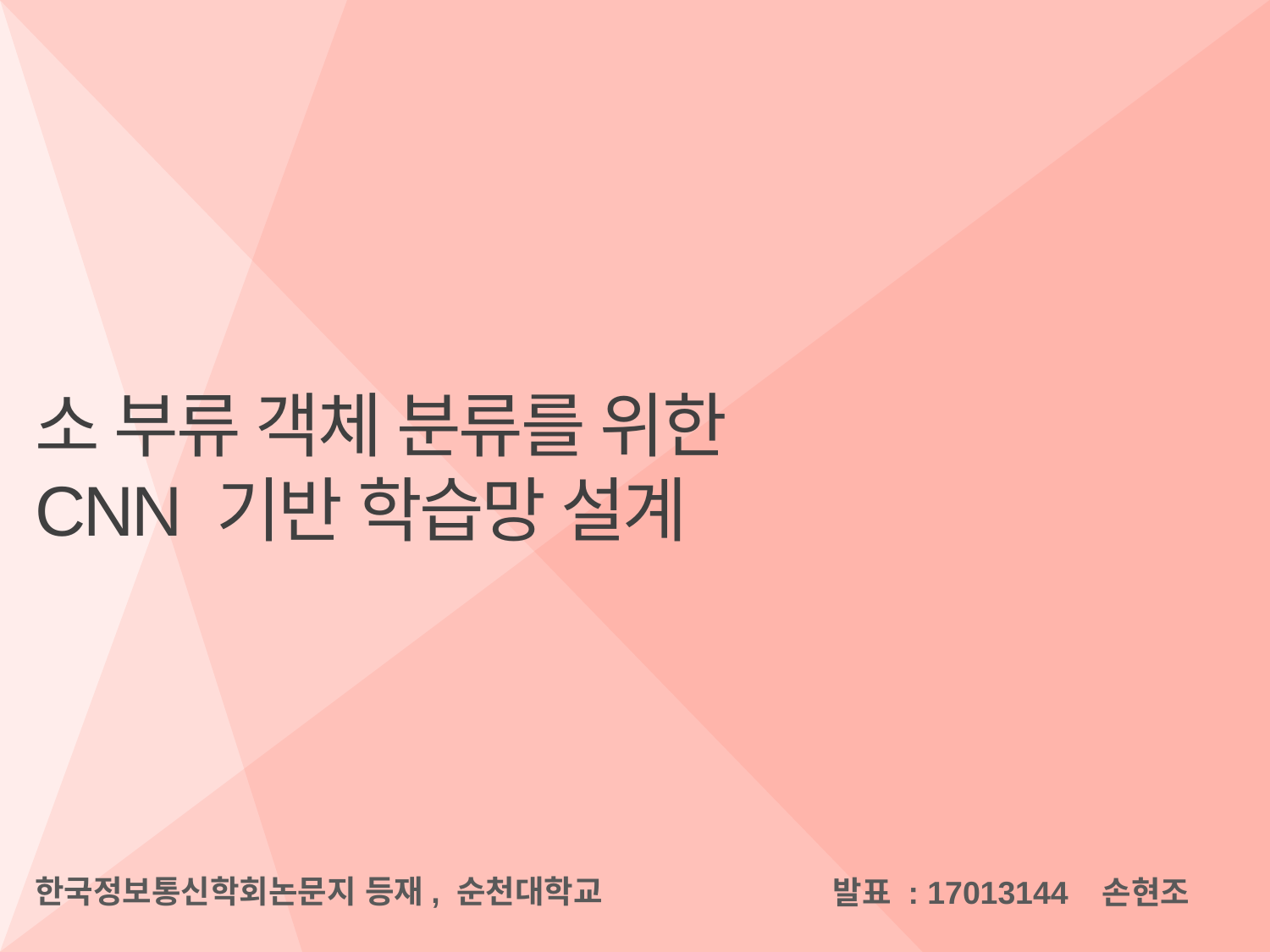

소 부류 객체 분류를 위한
CNN 기반 학습망 설계
한국정보통신학회논문지 등재, 순천대학교
발표 : 17013144   손현조